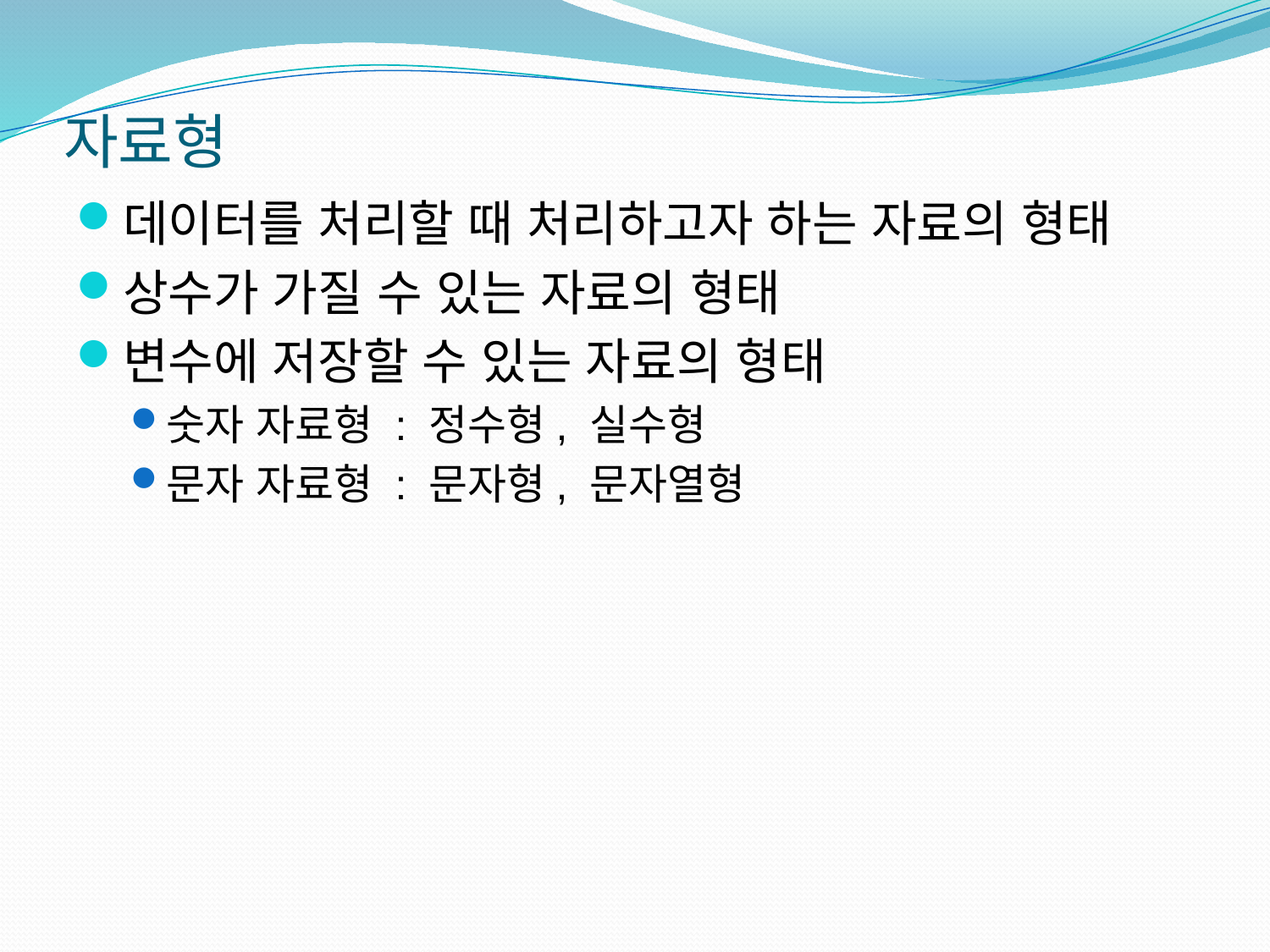

# 자료형
데이터를 처리할 때 처리하고자 하는 자료의 형태
상수가 가질 수 있는 자료의 형태
변수에 저장할 수 있는 자료의 형태
숫자 자료형 : 정수형, 실수형
문자 자료형 : 문자형, 문자열형